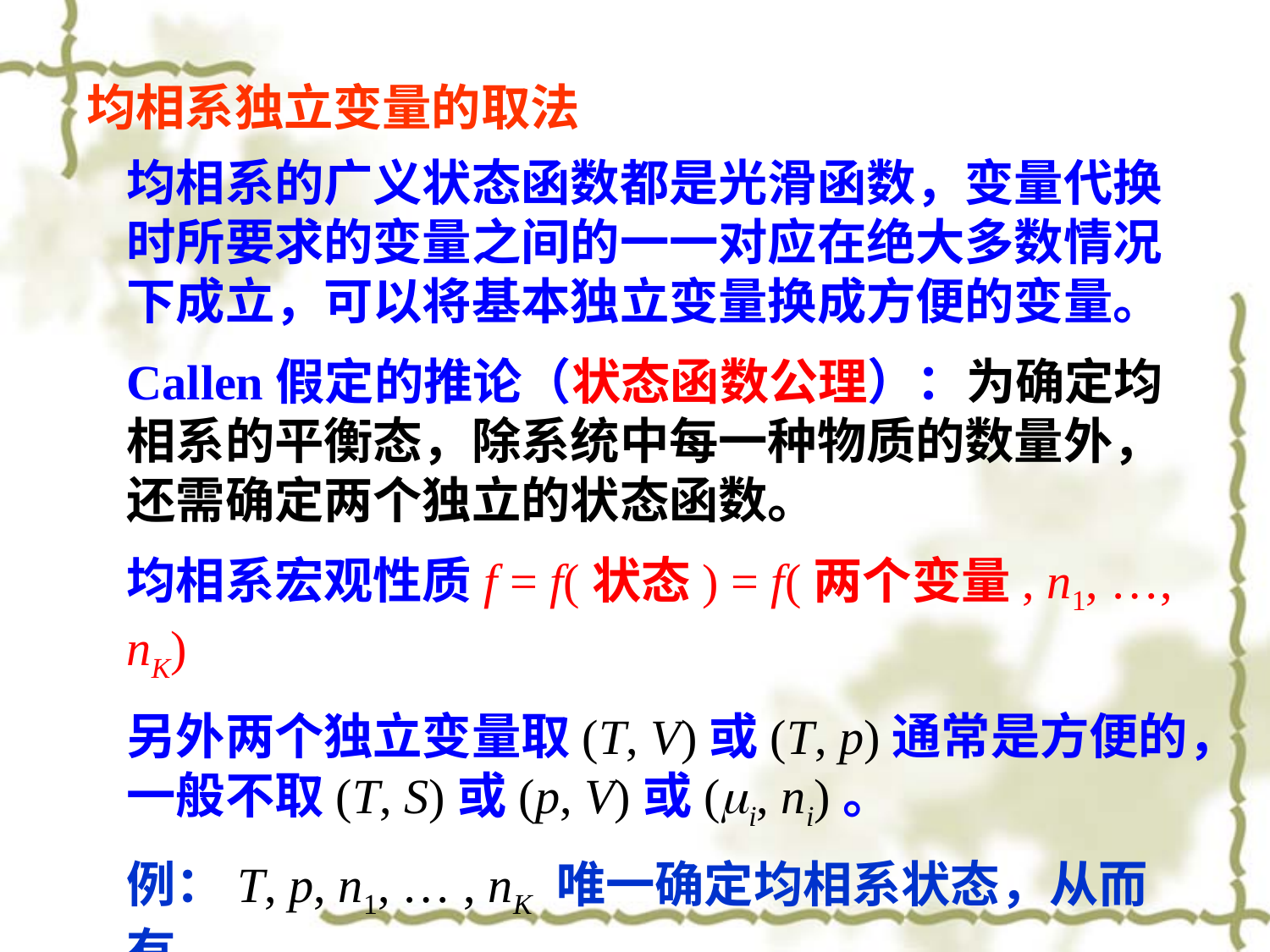

均相系独立变量的取法
均相系的广义状态函数都是光滑函数，变量代换时所要求的变量之间的一一对应在绝大多数情况下成立，可以将基本独立变量换成方便的变量。
Callen假定的推论（状态函数公理）：为确定均相系的平衡态，除系统中每一种物质的数量外，还需确定两个独立的状态函数。
均相系宏观性质f = f(状态) = f(两个变量, n1, …, nK)
另外两个独立变量取(T, V)或(T, p)通常是方便的，一般不取(T, S)或(p, V)或(μi, ni)。
例：T, p, n1, … , nK 唯一确定均相系状态，从而有
  U = U(T, p, n1, … , nK), V = V(T, p, n1, … , nK)等等